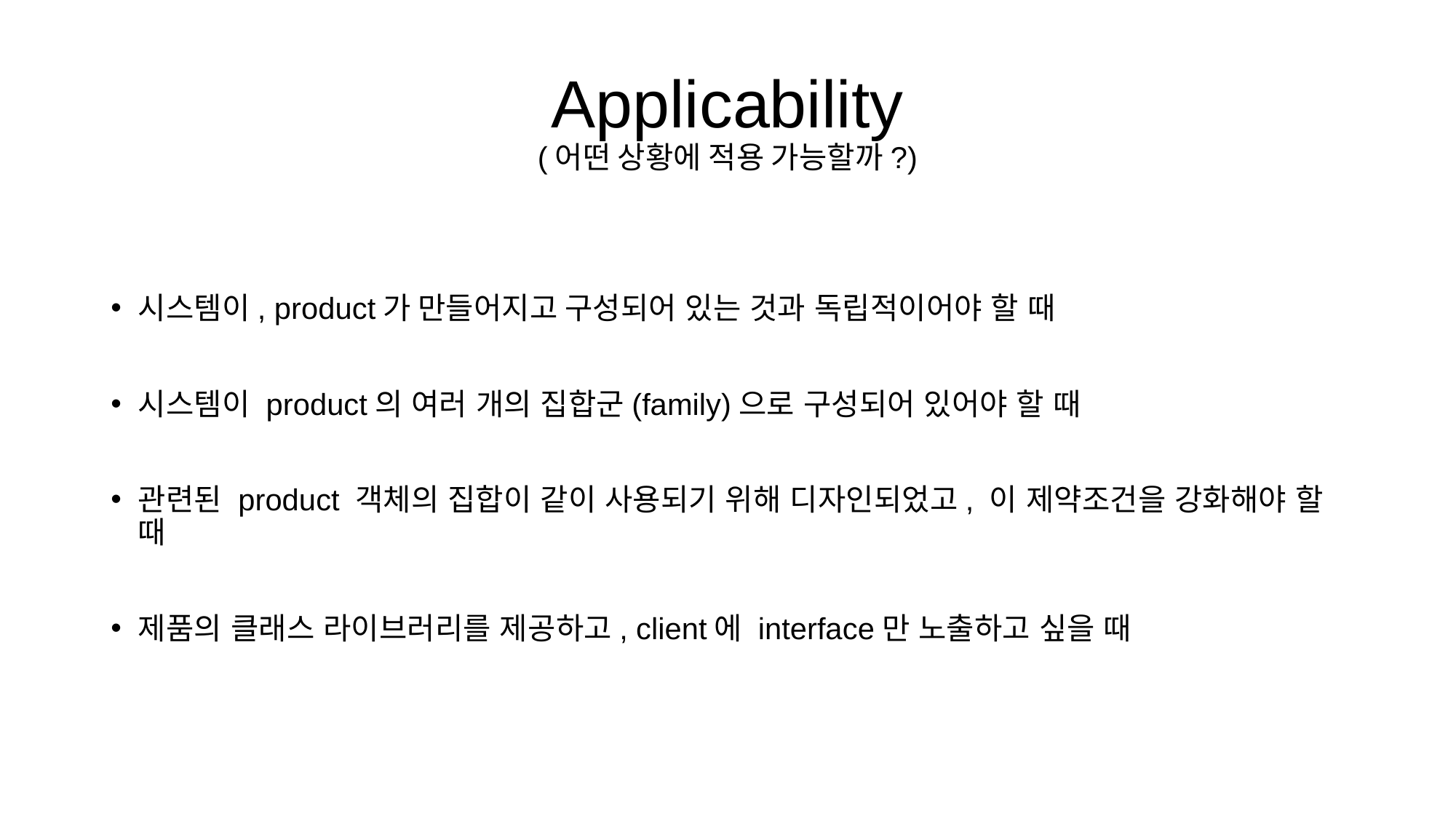

# Applicability (어떤 상황에 적용 가능할까?)

시스템이, product가 만들어지고 구성되어 있는 것과 독립적이어야 할 때

시스템이 product의 여러 개의 집합군(family)으로 구성되어 있어야 할 때

관련된 product 객체의 집합이 같이 사용되기 위해 디자인되었고, 이 제약조건을 강화해야 할 때

제품의 클래스 라이브러리를 제공하고, client에 interface만 노출하고 싶을 때